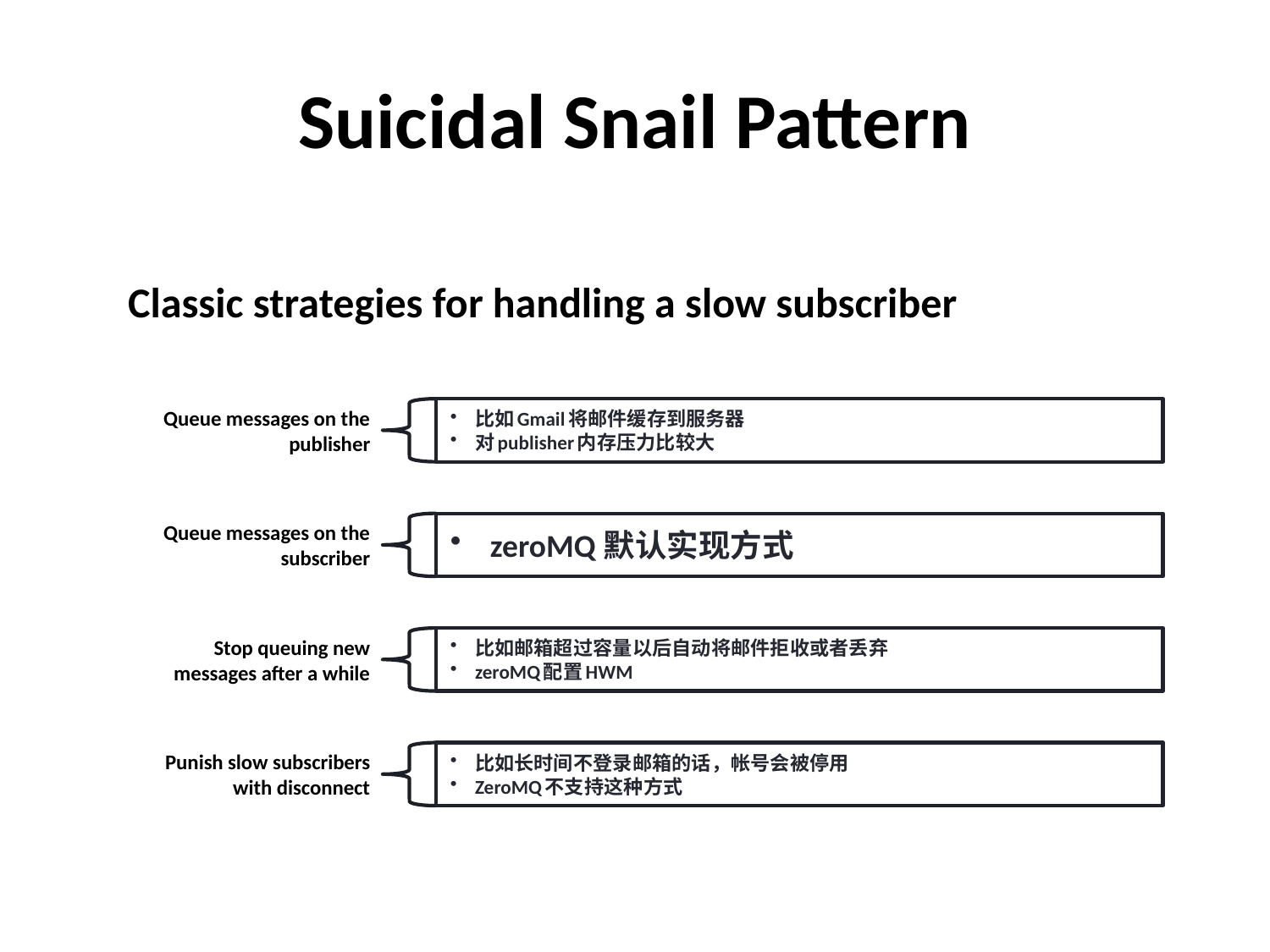

# Suicidal Snail Pattern
Classic strategies for handling a slow subscriber
Queue messages on the publisher
比如Gmail将邮件缓存到服务器
对publisher内存压力比较大
Queue messages on the subscriber
zeroMQ默认实现方式
Stop queuing new messages after a while
比如邮箱超过容量以后自动将邮件拒收或者丢弃
zeroMQ配置HWM
Punish slow subscribers with disconnect
比如长时间不登录邮箱的话，帐号会被停用
ZeroMQ不支持这种方式